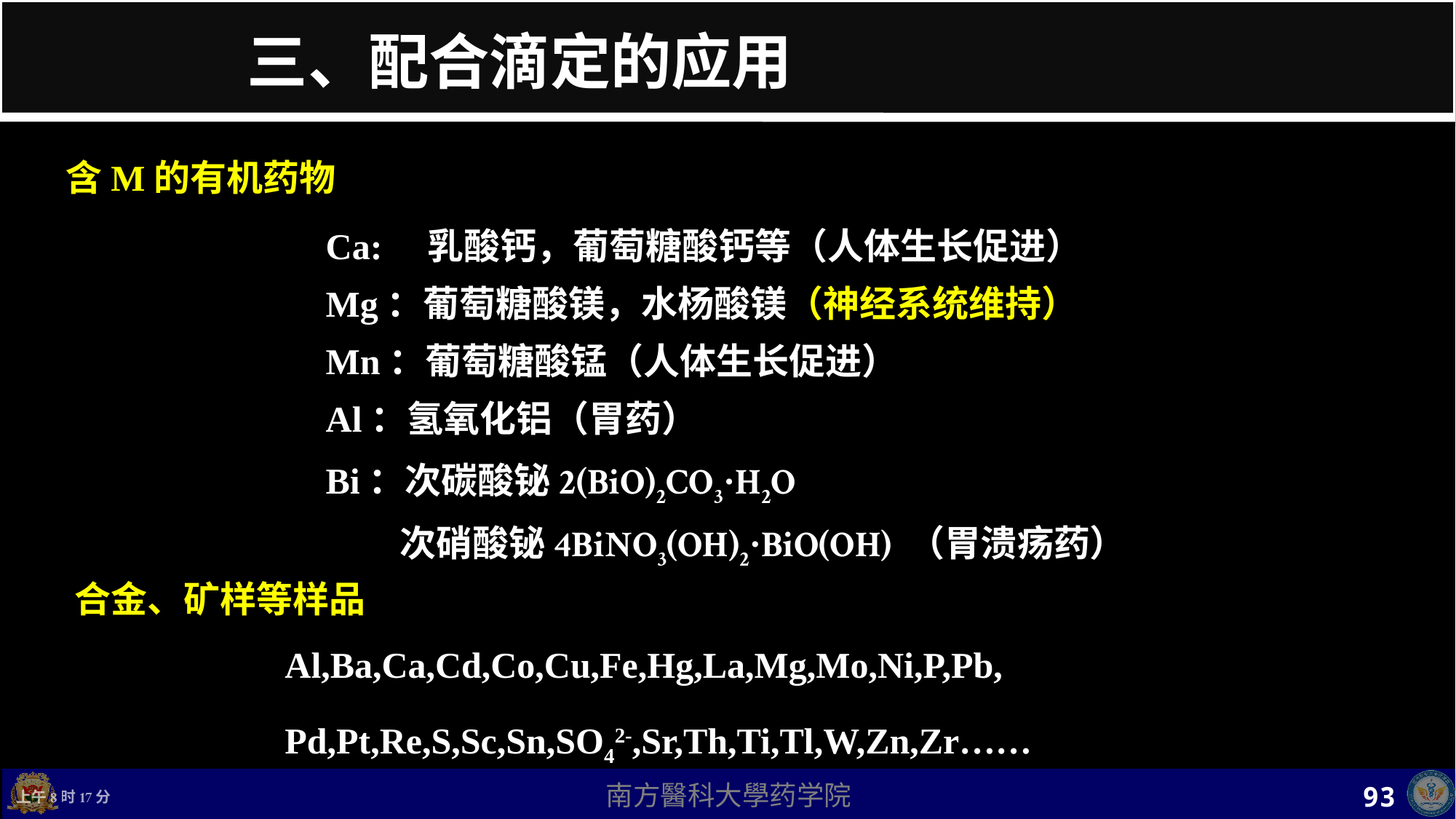

# 三、配合滴定的应用
含M的有机药物
Ca:    乳酸钙，葡萄糖酸钙等（人体生长促进）
Mg：葡萄糖酸镁，水杨酸镁（神经系统维持）
Mn：葡萄糖酸锰（人体生长促进）
Al：氢氧化铝（胃药）
Bi：次碳酸铋2(BiO)2CO3·H2O
        次硝酸铋4BiNO3(OH)2·BiO(OH) （胃溃疡药）
合金、矿样等样品
Al,Ba,Ca,Cd,Co,Cu,Fe,Hg,La,Mg,Mo,Ni,P,Pb,
Pd,Pt,Re,S,Sc,Sn,SO42-,Sr,Th,Ti,Tl,W,Zn,Zr……
上午8时17分
93